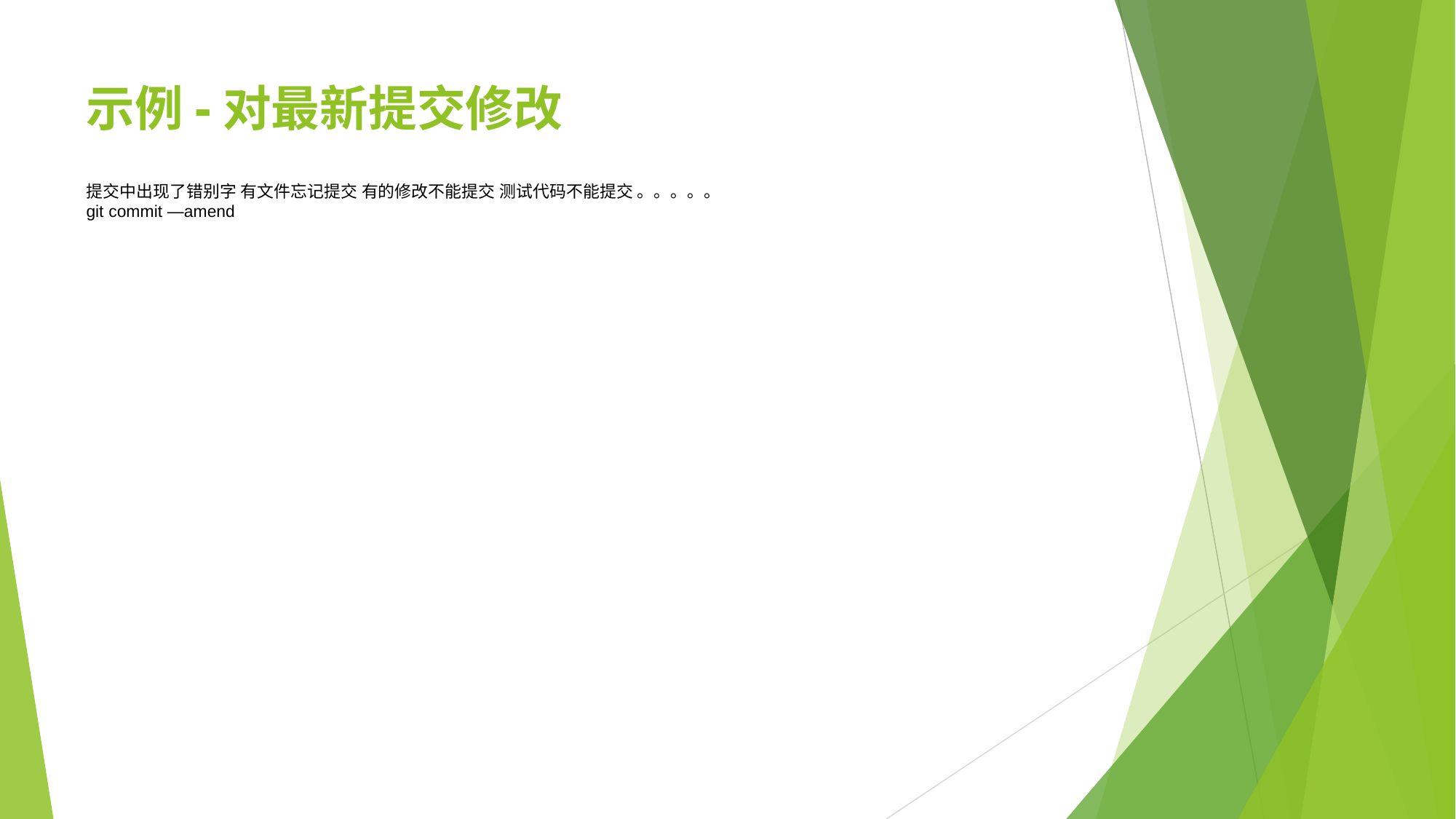

# 示例-对最新提交修改
提交中出现了错别字 有文件忘记提交 有的修改不能提交 测试代码不能提交 。。。。。
git commit —amend